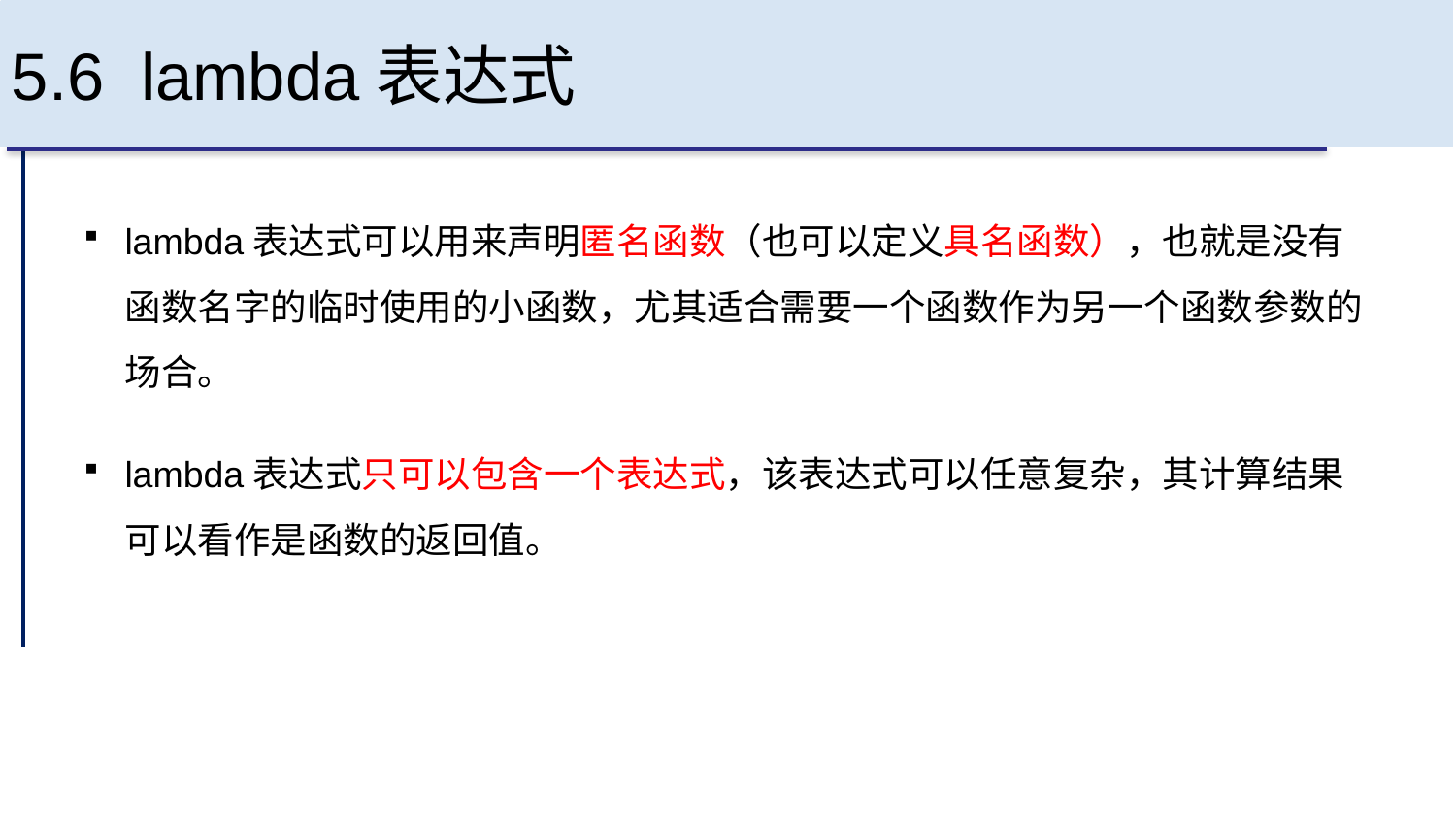

# 5.6  lambda表达式
lambda表达式可以用来声明匿名函数（也可以定义具名函数），也就是没有函数名字的临时使用的小函数，尤其适合需要一个函数作为另一个函数参数的场合。
lambda表达式只可以包含一个表达式，该表达式可以任意复杂，其计算结果可以看作是函数的返回值。